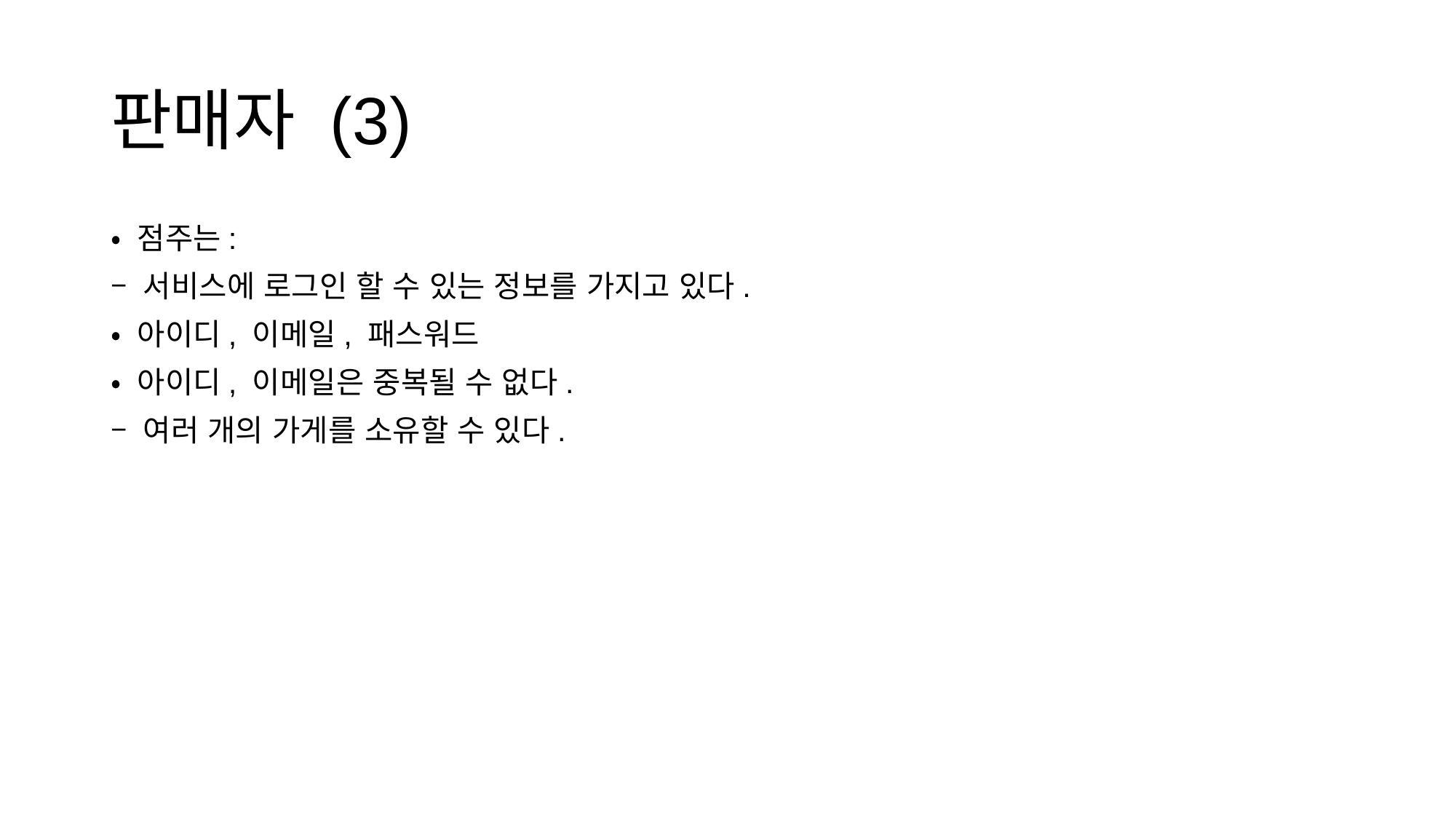

# 판매자 (3)
• 점주는:
– 서비스에 로그인 할 수 있는 정보를 가지고 있다.
• 아이디, 이메일, 패스워드
• 아이디, 이메일은 중복될 수 없다.
– 여러 개의 가게를 소유할 수 있다.